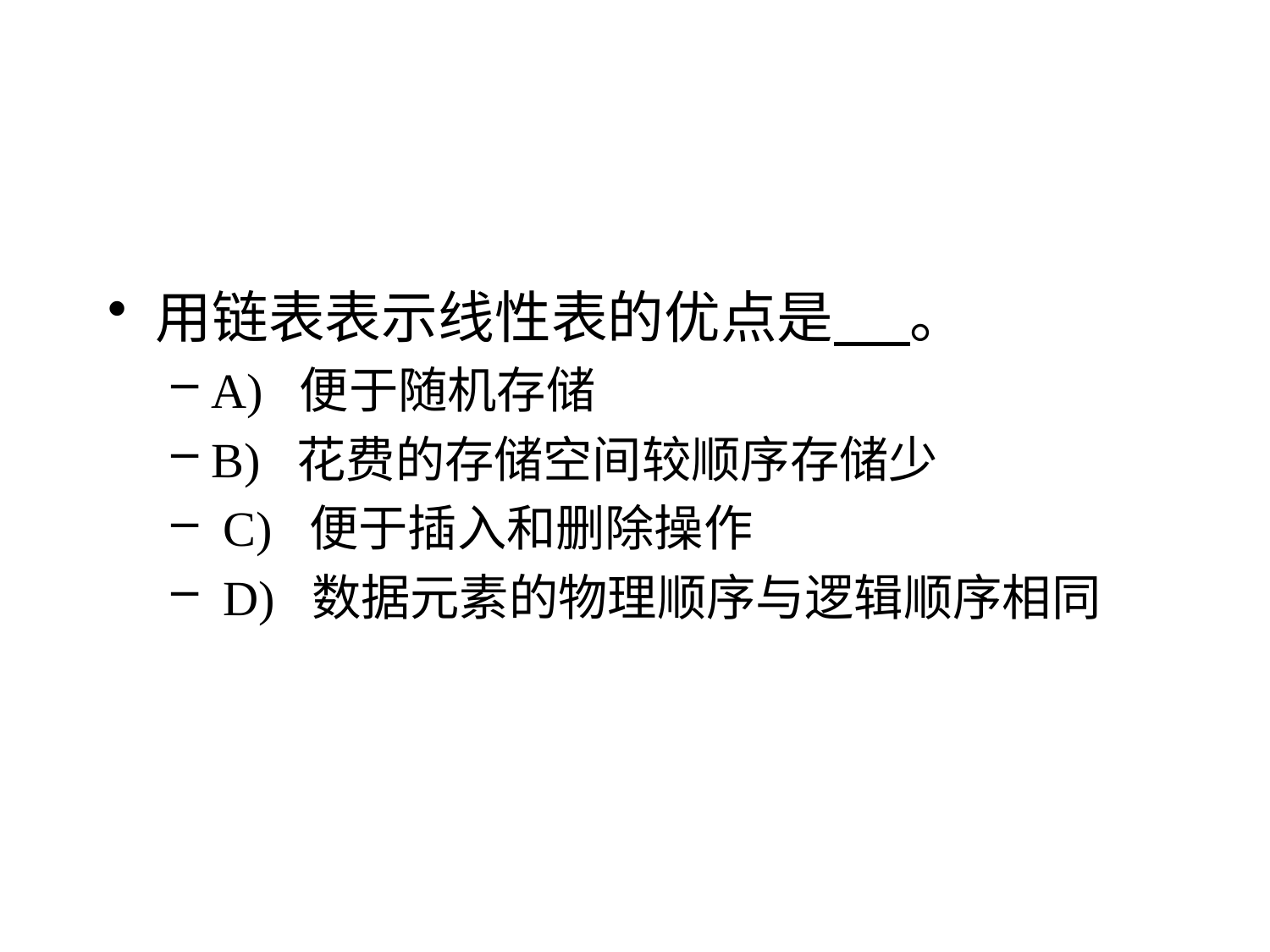

#
用链表表示线性表的优点是      。
A)  便于随机存储
B)  花费的存储空间较顺序存储少
 C)  便于插入和删除操作
 D)  数据元素的物理顺序与逻辑顺序相同